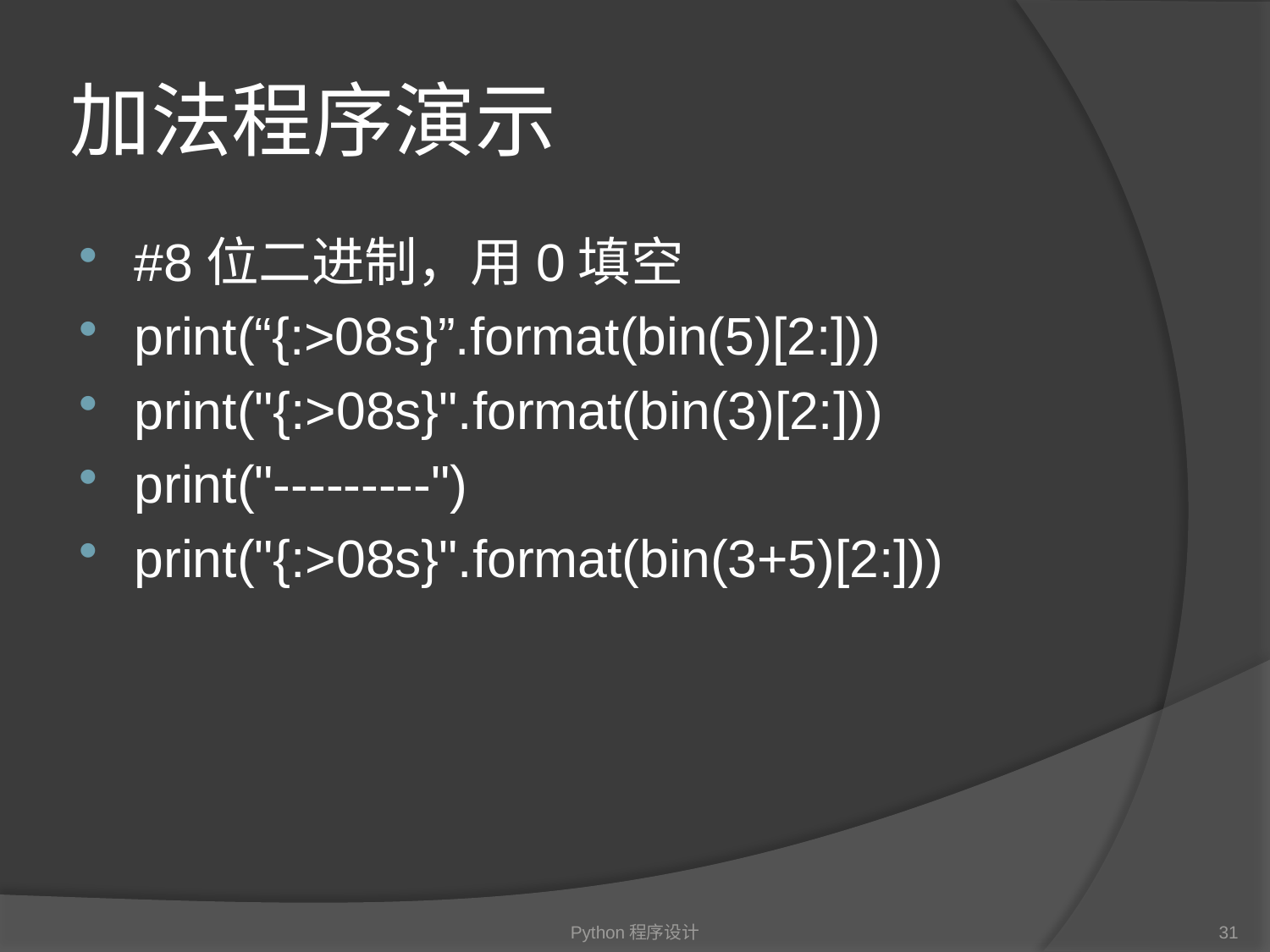

# 加法程序演示
#8位二进制，用0填空
print(“{:>08s}”.format(bin(5)[2:]))
print("{:>08s}".format(bin(3)[2:]))
print("---------")
print("{:>08s}".format(bin(3+5)[2:]))

Python程序设计
31